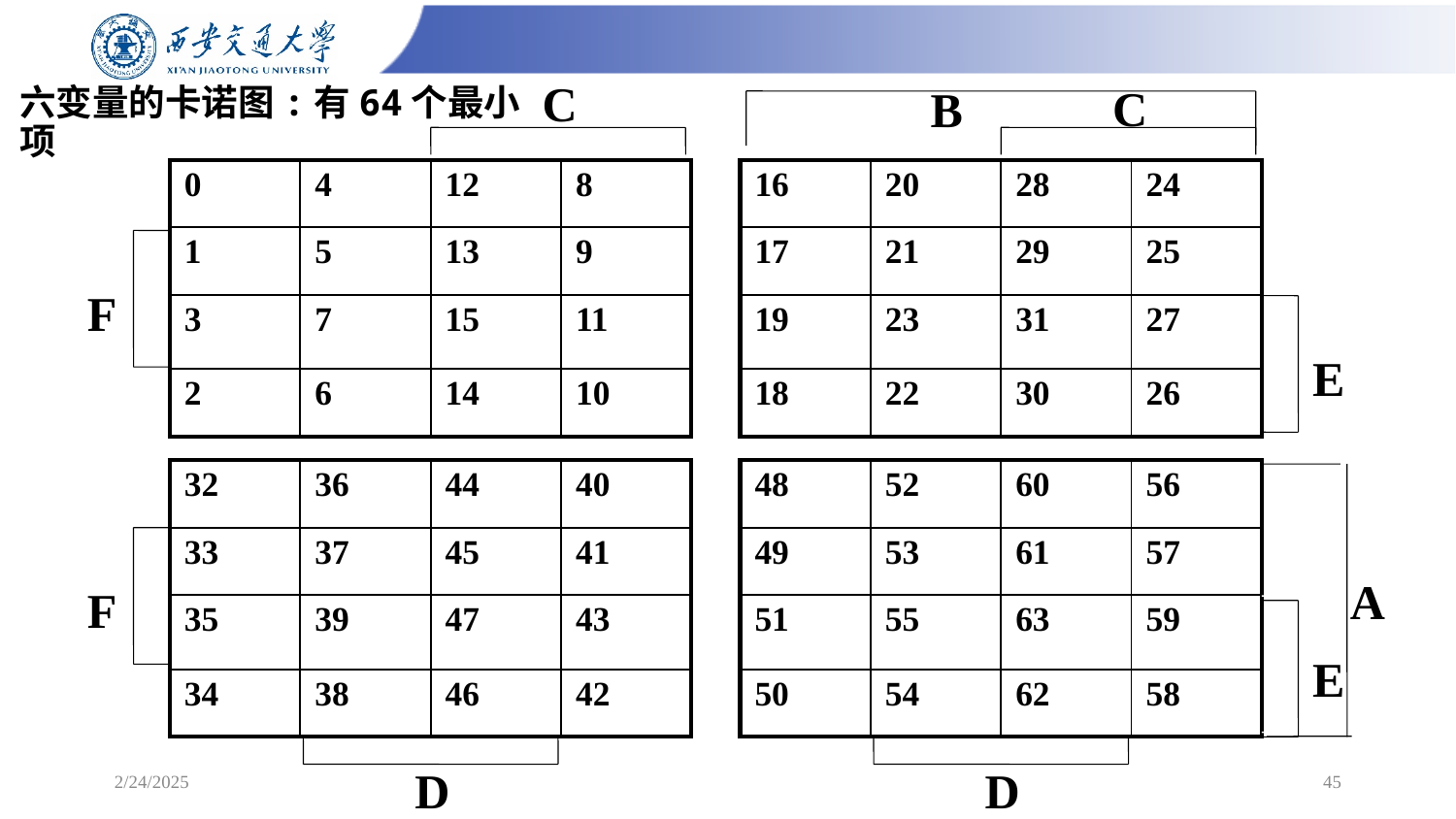

C

C

B

# 六变量的卡诺图:有64个最小项
| 0 | 4 | 12 | 8 |
| --- | --- | --- | --- |
| 1 | 5 | 13 | 9 |
| 3 | 7 | 15 | 11 |
| 2 | 6 | 14 | 10 |
| 16 | 20 | 28 | 24 |
| --- | --- | --- | --- |
| 17 | 21 | 29 | 25 |
| 19 | 23 | 31 | 27 |
| 18 | 22 | 30 | 26 |

F

E

| 32 | 36 | 44 | 40 |
| --- | --- | --- | --- |
| 33 | 37 | 45 | 41 |
| 35 | 39 | 47 | 43 |
| 34 | 38 | 46 | 42 |
| 48 | 52 | 60 | 56 |
| --- | --- | --- | --- |
| 49 | 53 | 61 | 57 |
| 51 | 55 | 63 | 59 |
| 50 | 54 | 62 | 58 |

A

F

E

D

D

2/24/2025
45